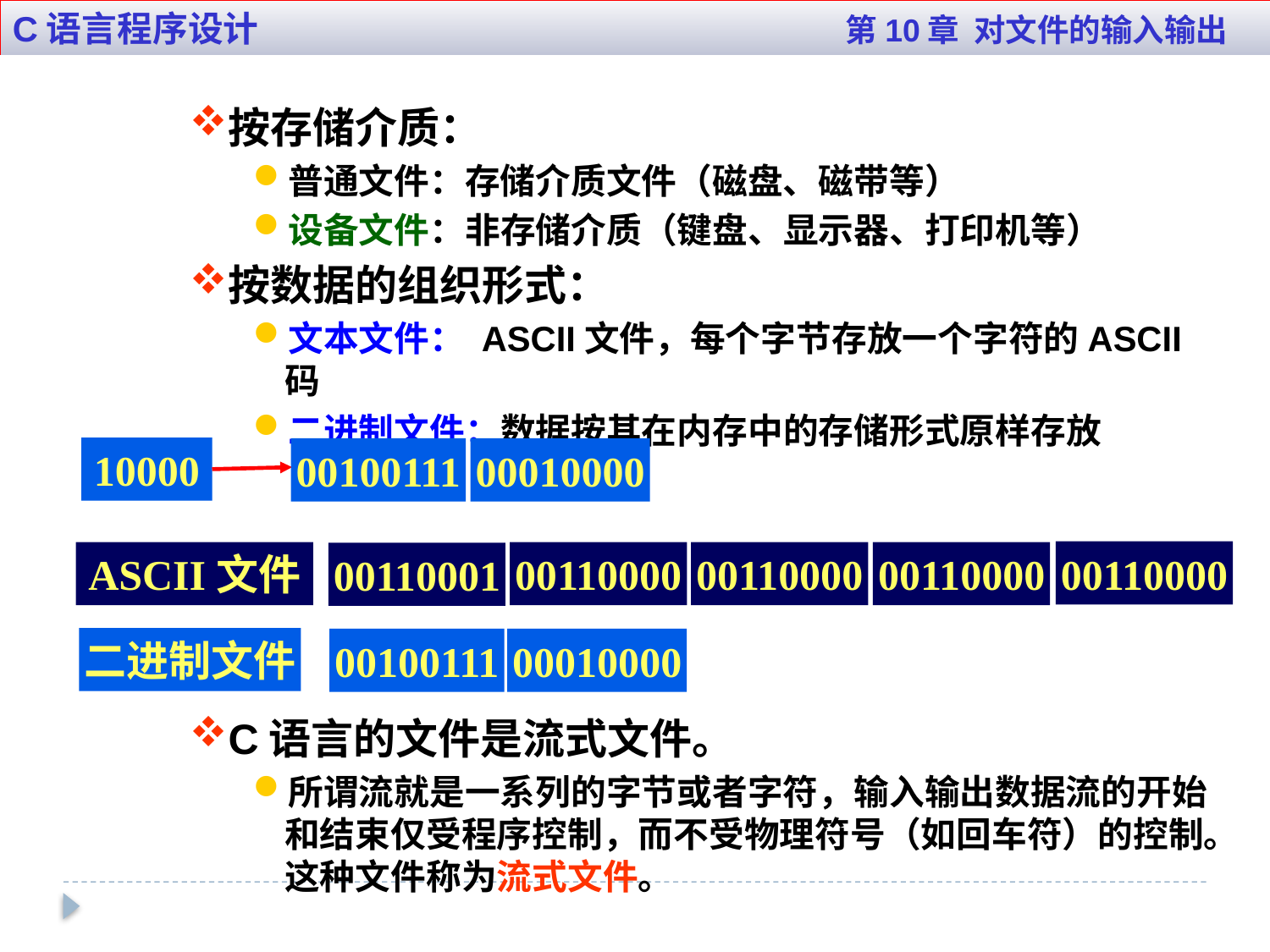

C语言程序设计                                                                         第10章  对文件的输入输出
按存储介质：
普通文件：存储介质文件（磁盘、磁带等）
设备文件：非存储介质（键盘、显示器、打印机等）
按数据的组织形式：
文本文件： ASCII文件，每个字节存放一个字符的ASCII码
二进制文件：数据按其在内存中的存储形式原样存放
10000
00100111
00010000

00110000
ASCII文件
00110000
00110000
00110000
00110001
二进制文件
00100111
00010000
C语言的文件是流式文件。
所谓流就是一系列的字节或者字符，输入输出数据流的开始和结束仅受程序控制，而不受物理符号（如回车符）的控制。这种文件称为流式文件。
5